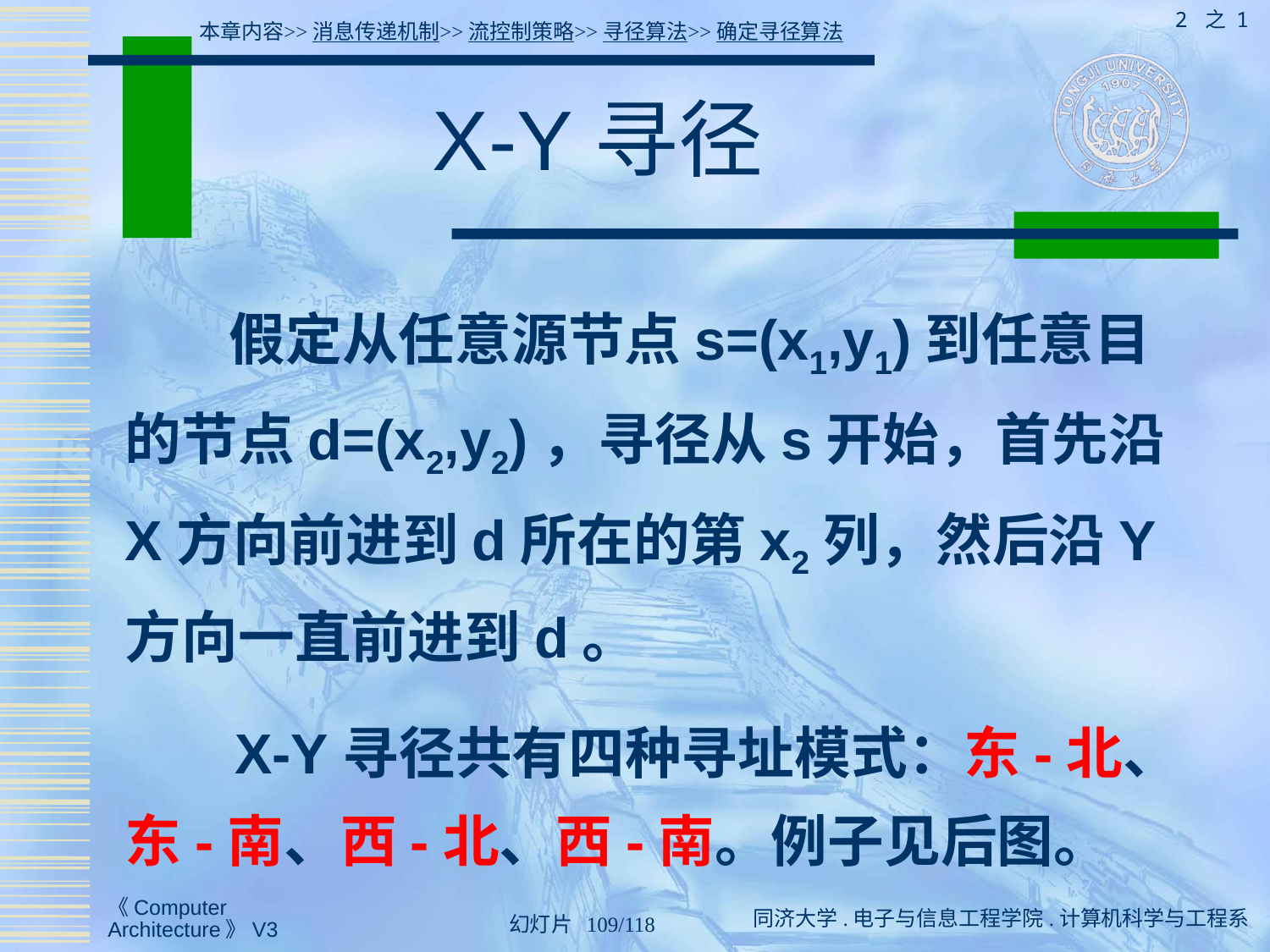

2 之 1
本章内容>>消息传递机制>>流控制策略>>寻径算法>>确定寻径算法
# X-Y寻径
       假定从任意源节点s=(x1,y1)到任意目的节点d=(x2,y2)，寻径从s开始，首先沿X方向前进到d所在的第x2列，然后沿Y方向一直前进到d。
       X-Y寻径共有四种寻址模式：东-北、东-南、西-北、西-南。例子见后图。